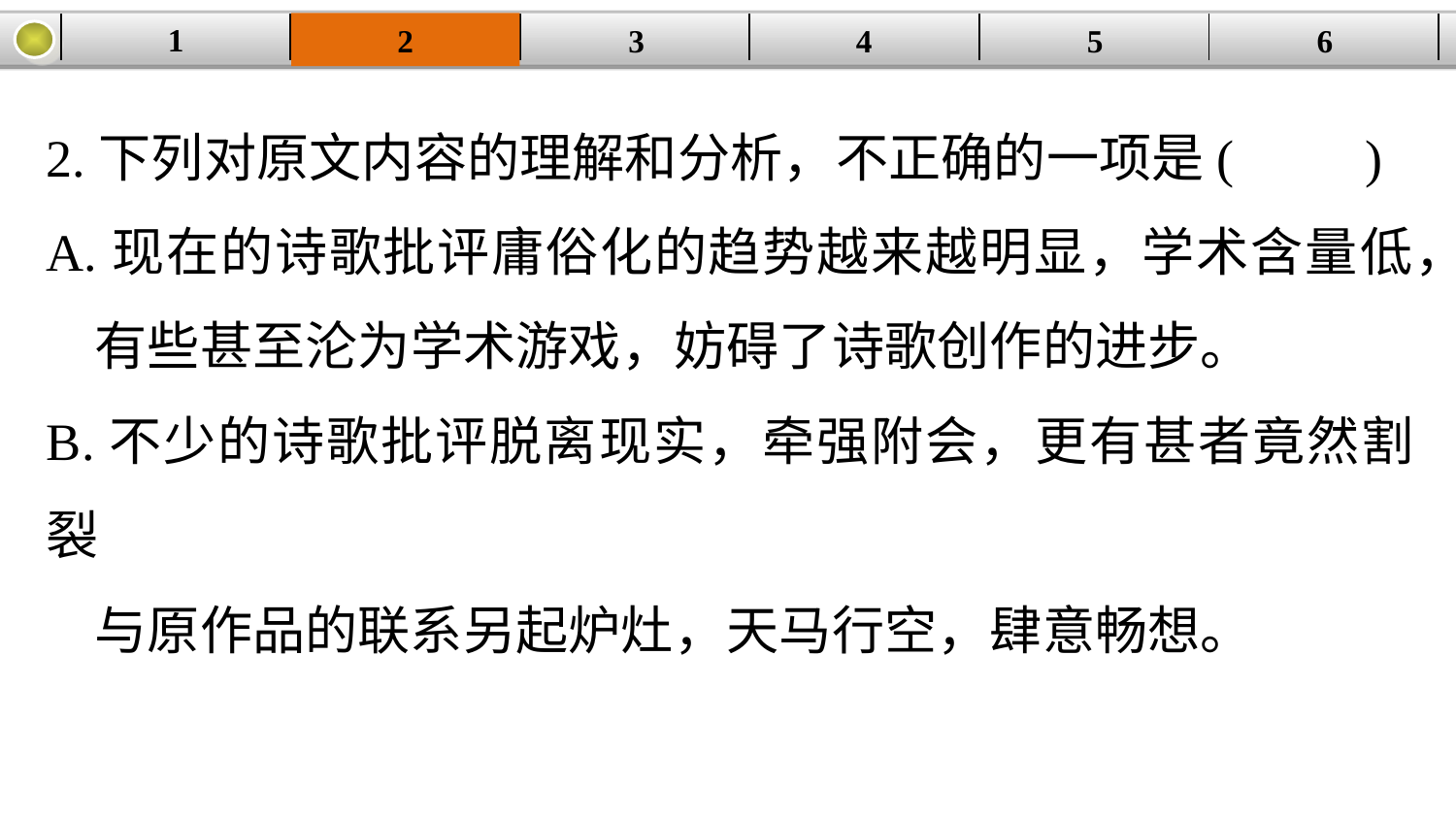

1
3
4
5
6
2
|  |  |  |  |  |  |
| --- | --- | --- | --- | --- | --- |

2.下列对原文内容的理解和分析，不正确的一项是(　　)
A.现在的诗歌批评庸俗化的趋势越来越明显，学术含量低，
   有些甚至沦为学术游戏，妨碍了诗歌创作的进步。
B.不少的诗歌批评脱离现实，牵强附会，更有甚者竟然割裂
   与原作品的联系另起炉灶，天马行空，肆意畅想。